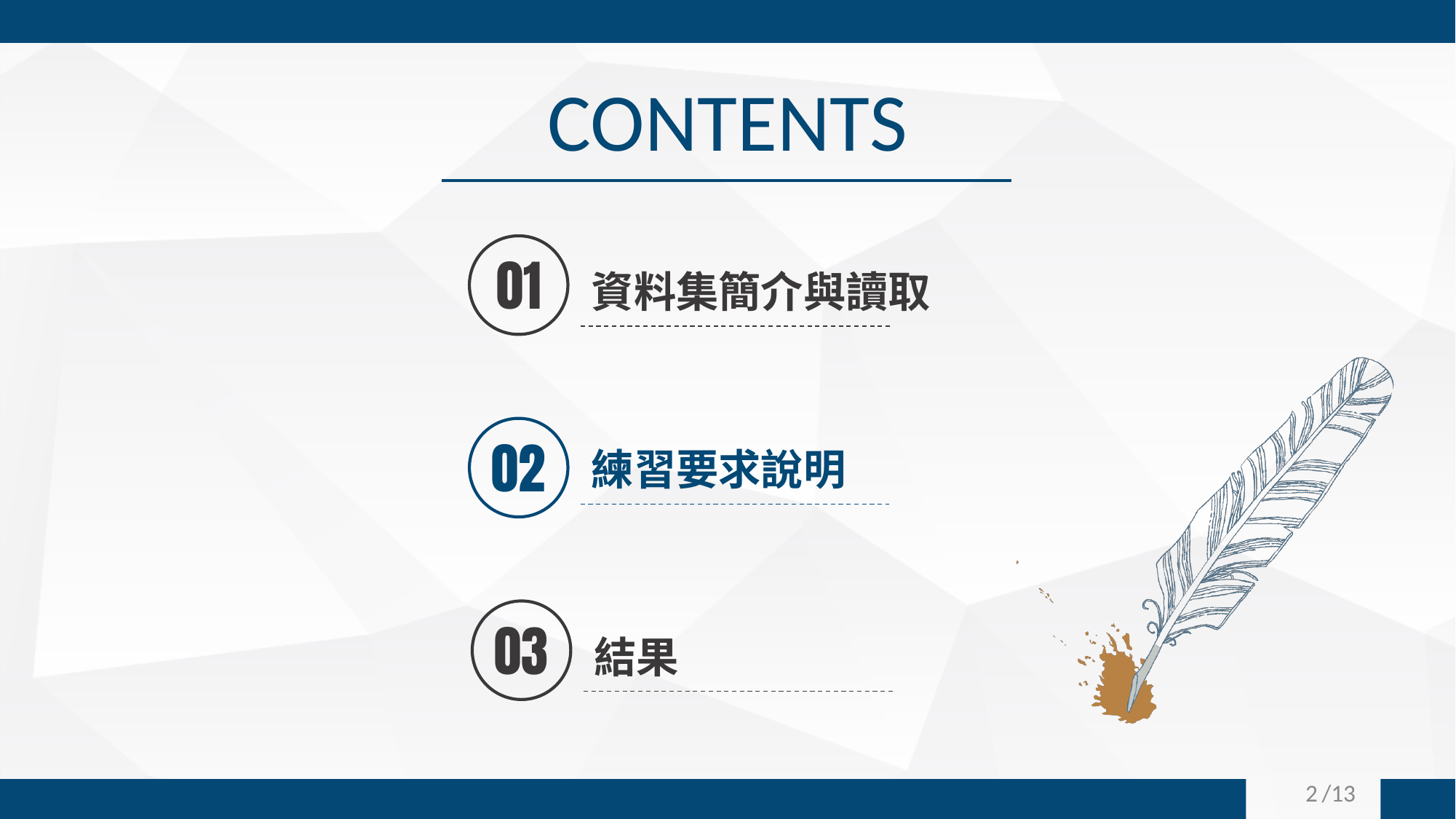

# CONTENTS

01
資料集簡介與讀取

02
練習要求說明

03
結果
2
/13